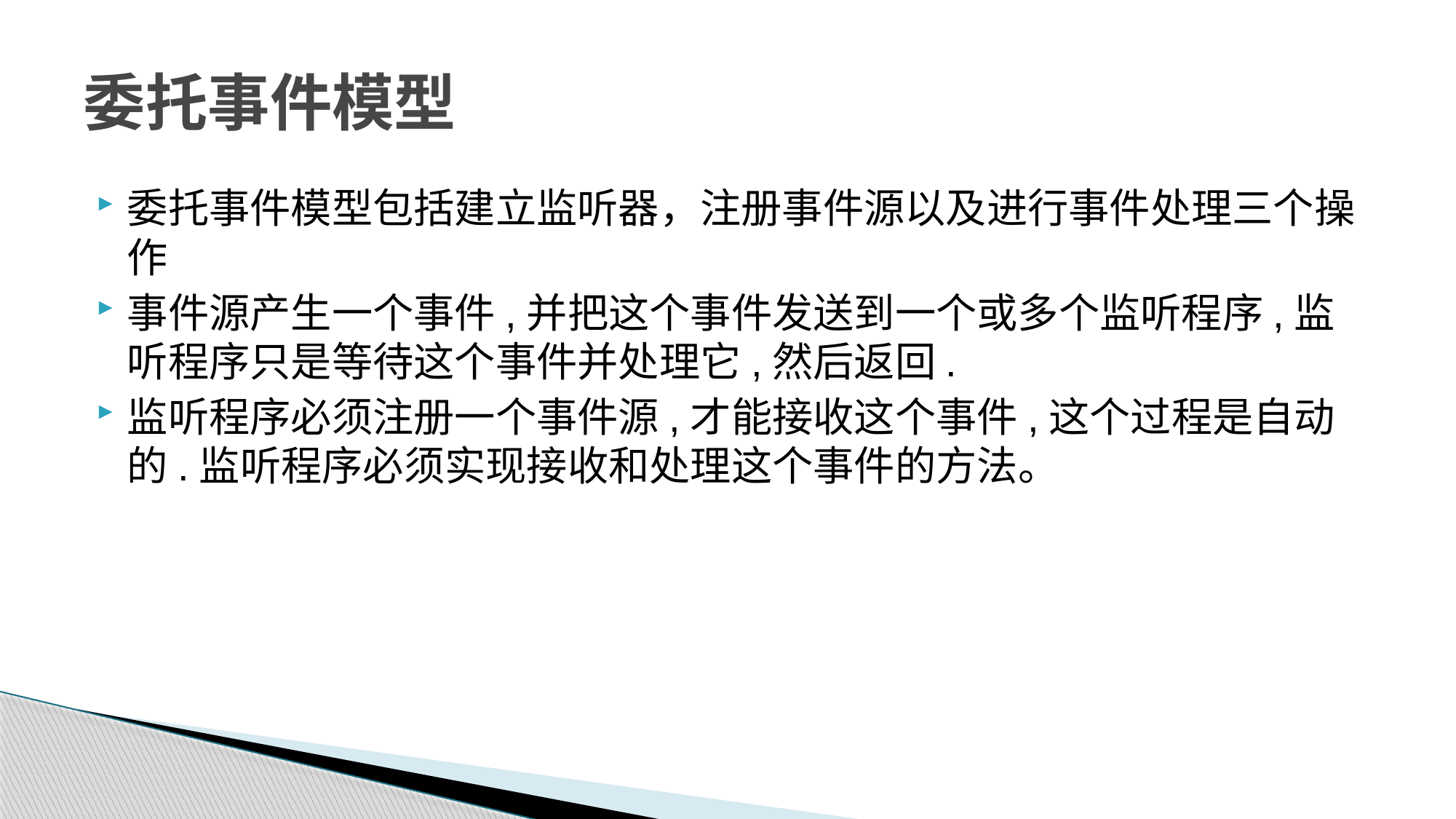

# 委托事件模型
委托事件模型包括建立监听器，注册事件源以及进行事件处理三个操作
事件源产生一个事件,并把这个事件发送到一个或多个监听程序,监听程序只是等待这个事件并处理它,然后返回.
监听程序必须注册一个事件源,才能接收这个事件,这个过程是自动的.监听程序必须实现接收和处理这个事件的方法。